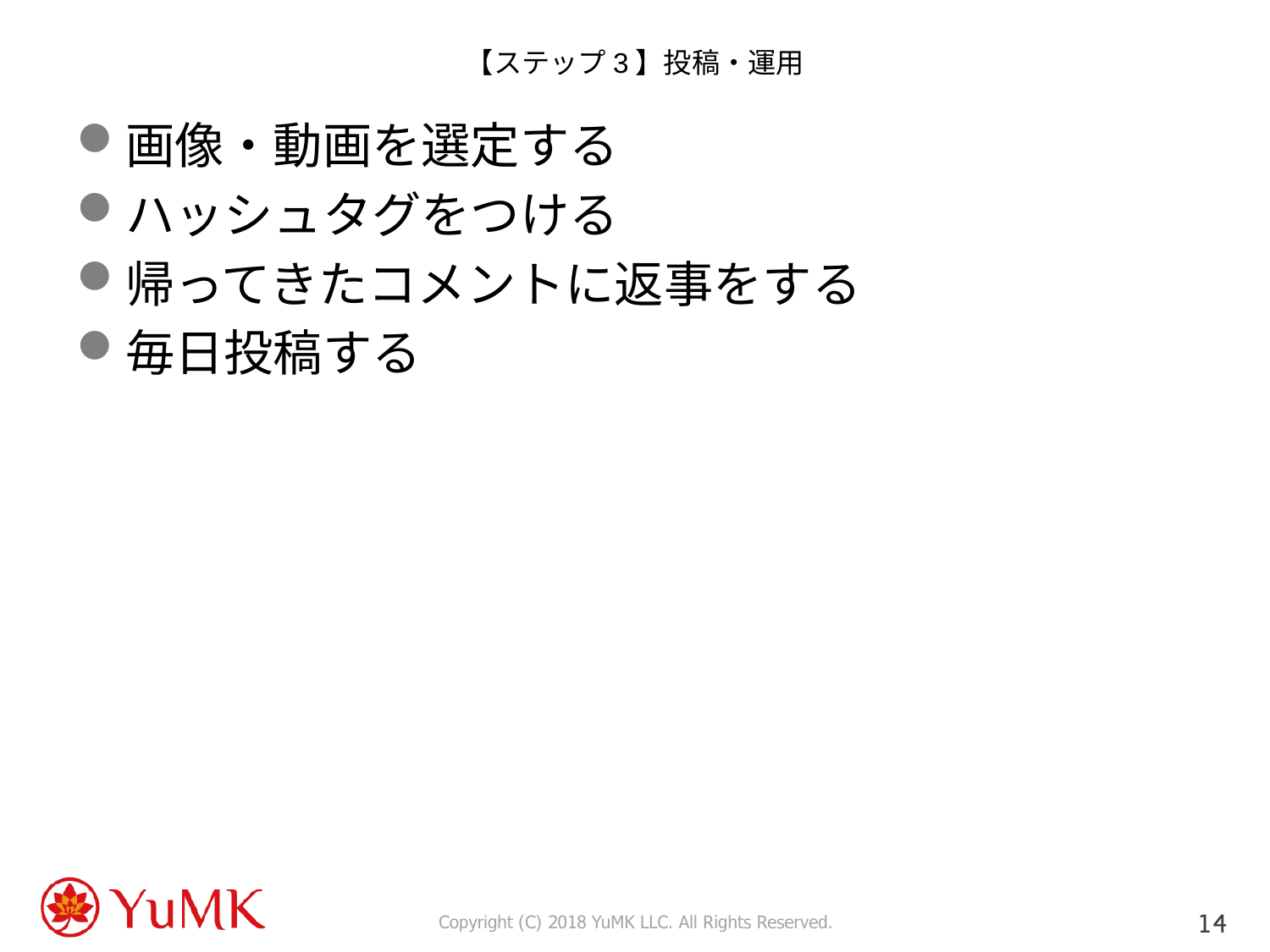

# 【ステップ3】投稿・運用
画像・動画を選定する
ハッシュタグをつける
帰ってきたコメントに返事をする
毎日投稿する
14